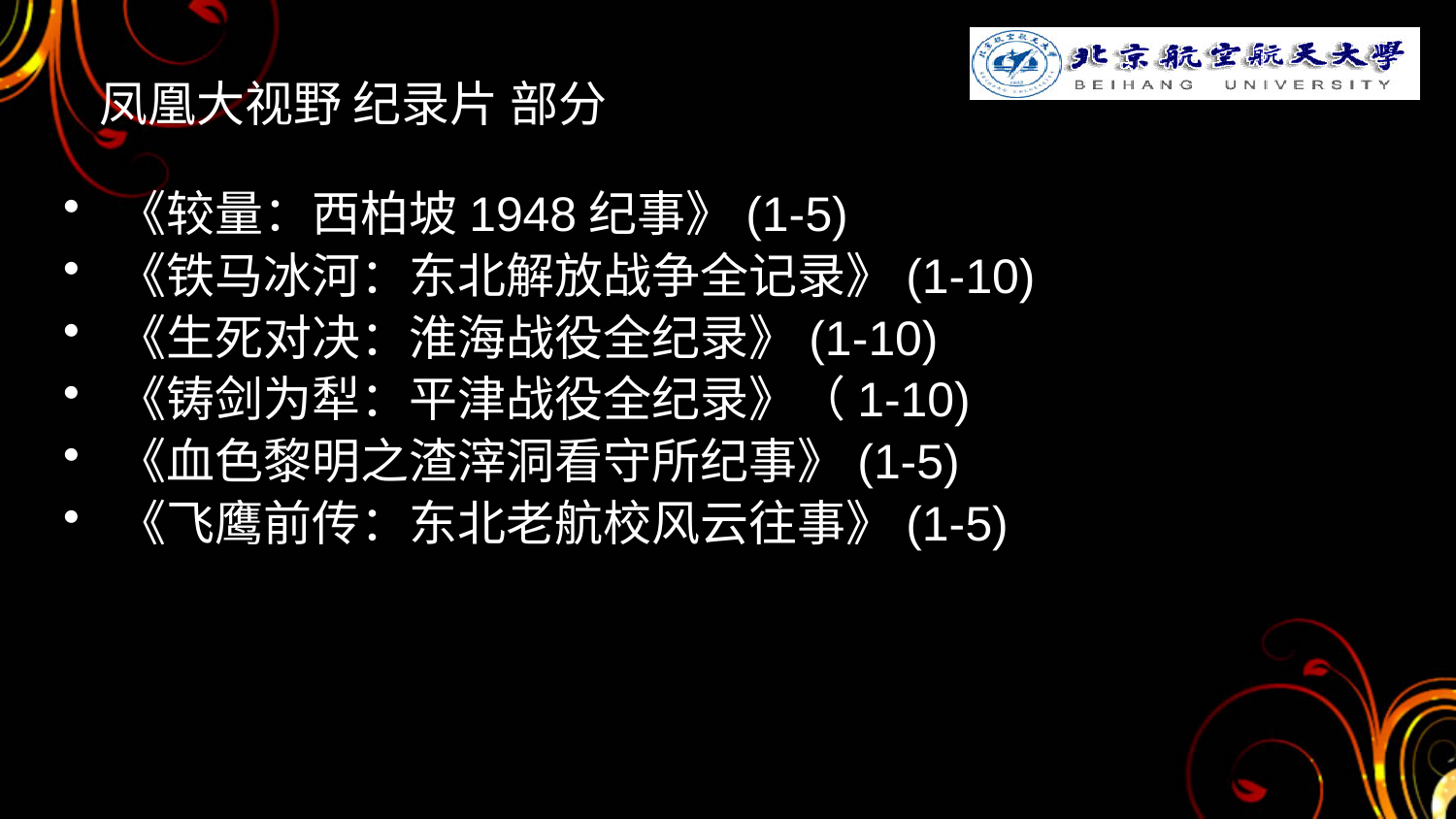

# 凤凰大视野 纪录片 部分
《较量：西柏坡1948纪事》(1-5)
《铁马冰河：东北解放战争全记录》(1-10)
《生死对决：淮海战役全纪录》(1-10)
《铸剑为犁：平津战役全纪录》（1-10)
《血色黎明之渣滓洞看守所纪事》(1-5)
《飞鹰前传：东北老航校风云往事》(1-5)